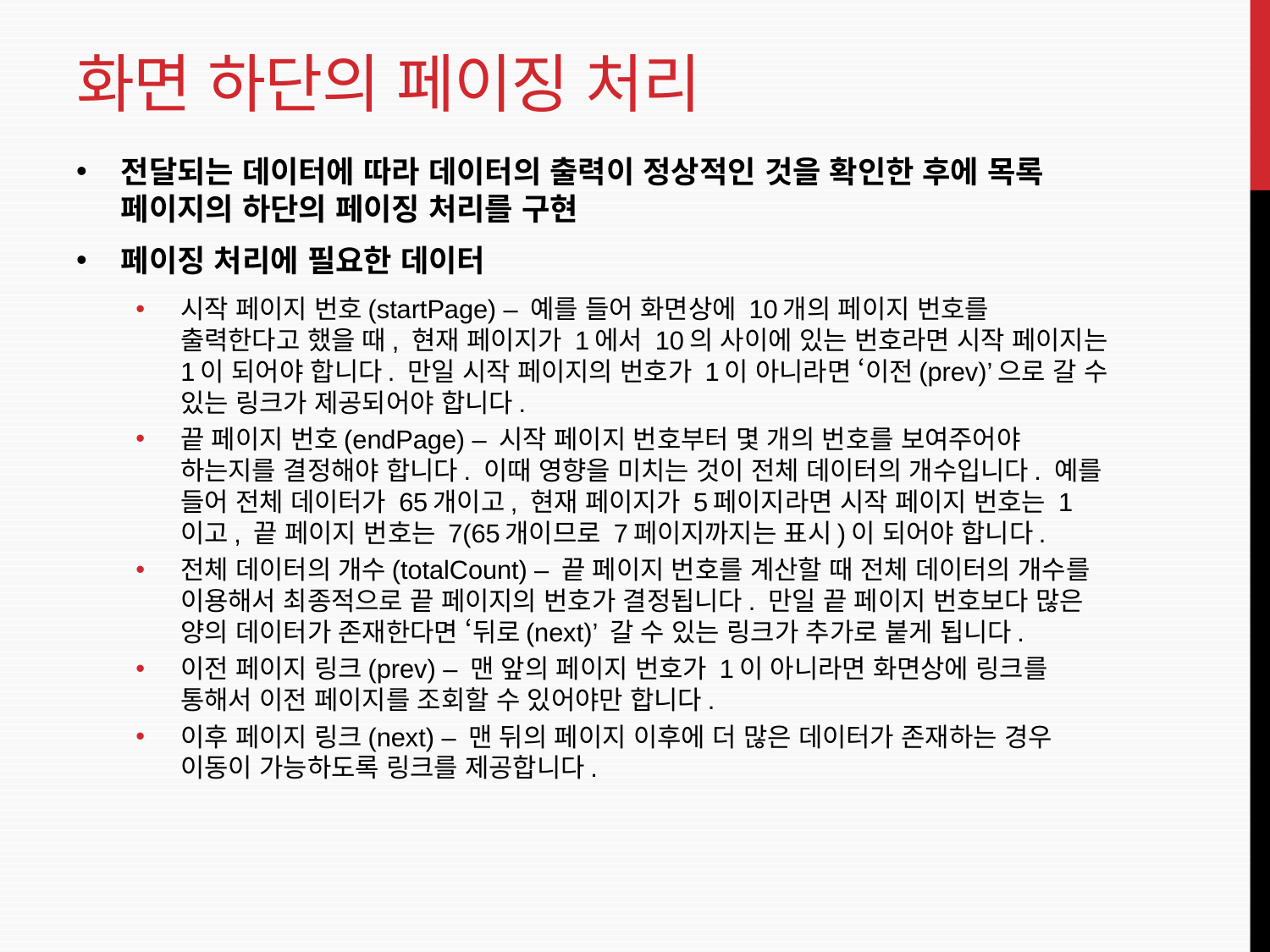

# 화면 하단의 페이징 처리
전달되는 데이터에 따라 데이터의 출력이 정상적인 것을 확인한 후에 목록 페이지의 하단의 페이징 처리를 구현
페이징 처리에 필요한 데이터
시작 페이지 번호(startPage) – 예를 들어 화면상에 10개의 페이지 번호를 출력한다고 했을 때, 현재 페이지가 1에서 10의 사이에 있는 번호라면 시작 페이지는 1이 되어야 합니다. 만일 시작 페이지의 번호가 1이 아니라면 ‘이전(prev)’으로 갈 수 있는 링크가 제공되어야 합니다.
끝 페이지 번호(endPage) – 시작 페이지 번호부터 몇 개의 번호를 보여주어야 하는지를 결정해야 합니다. 이때 영향을 미치는 것이 전체 데이터의 개수입니다. 예를 들어 전체 데이터가 65개이고, 현재 페이지가 5페이지라면 시작 페이지 번호는 1이고, 끝 페이지 번호는 7(65개이므로 7페이지까지는 표시)이 되어야 합니다.
전체 데이터의 개수(totalCount) – 끝 페이지 번호를 계산할 때 전체 데이터의 개수를 이용해서 최종적으로 끝 페이지의 번호가 결정됩니다. 만일 끝 페이지 번호보다 많은 양의 데이터가 존재한다면 ‘뒤로(next)’ 갈 수 있는 링크가 추가로 붙게 됩니다.
이전 페이지 링크(prev) – 맨 앞의 페이지 번호가 1이 아니라면 화면상에 링크를 통해서 이전 페이지를 조회할 수 있어야만 합니다.
이후 페이지 링크(next) – 맨 뒤의 페이지 이후에 더 많은 데이터가 존재하는 경우 이동이 가능하도록 링크를 제공합니다.